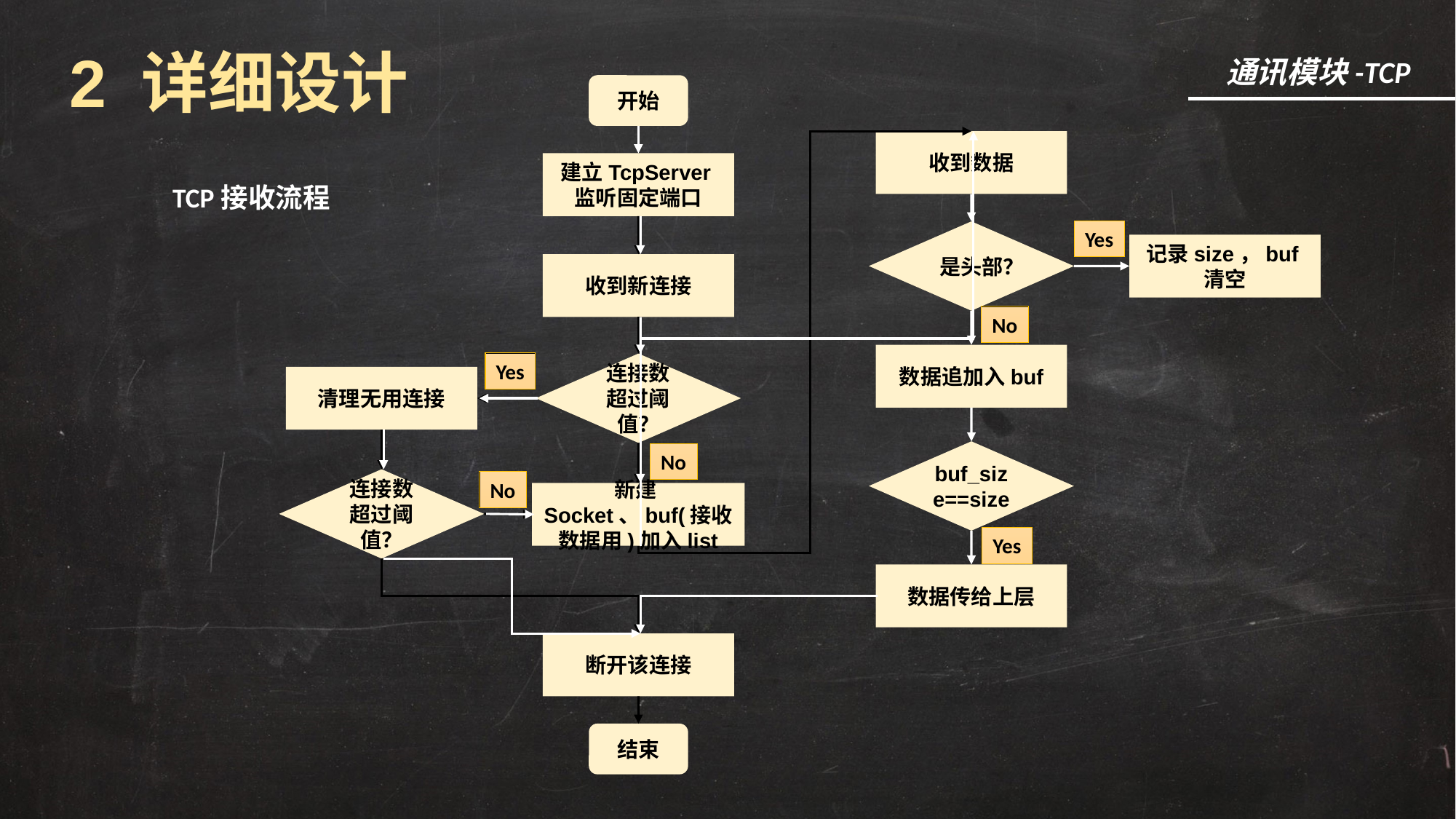

2 详细设计
通讯模块-TCP
开始
收到数据
建立TcpServer监听固定端口
TCP接收流程
Yes
是头部？
记录size，buf清空
收到新连接
No
数据追加入buf
Yes
连接数超过阈值？
清理无用连接
buf_size==size
No
连接数超过阈值？
No
新建Socket、buf(接收数据用)加入list
Yes
数据传给上层
断开该连接
结束